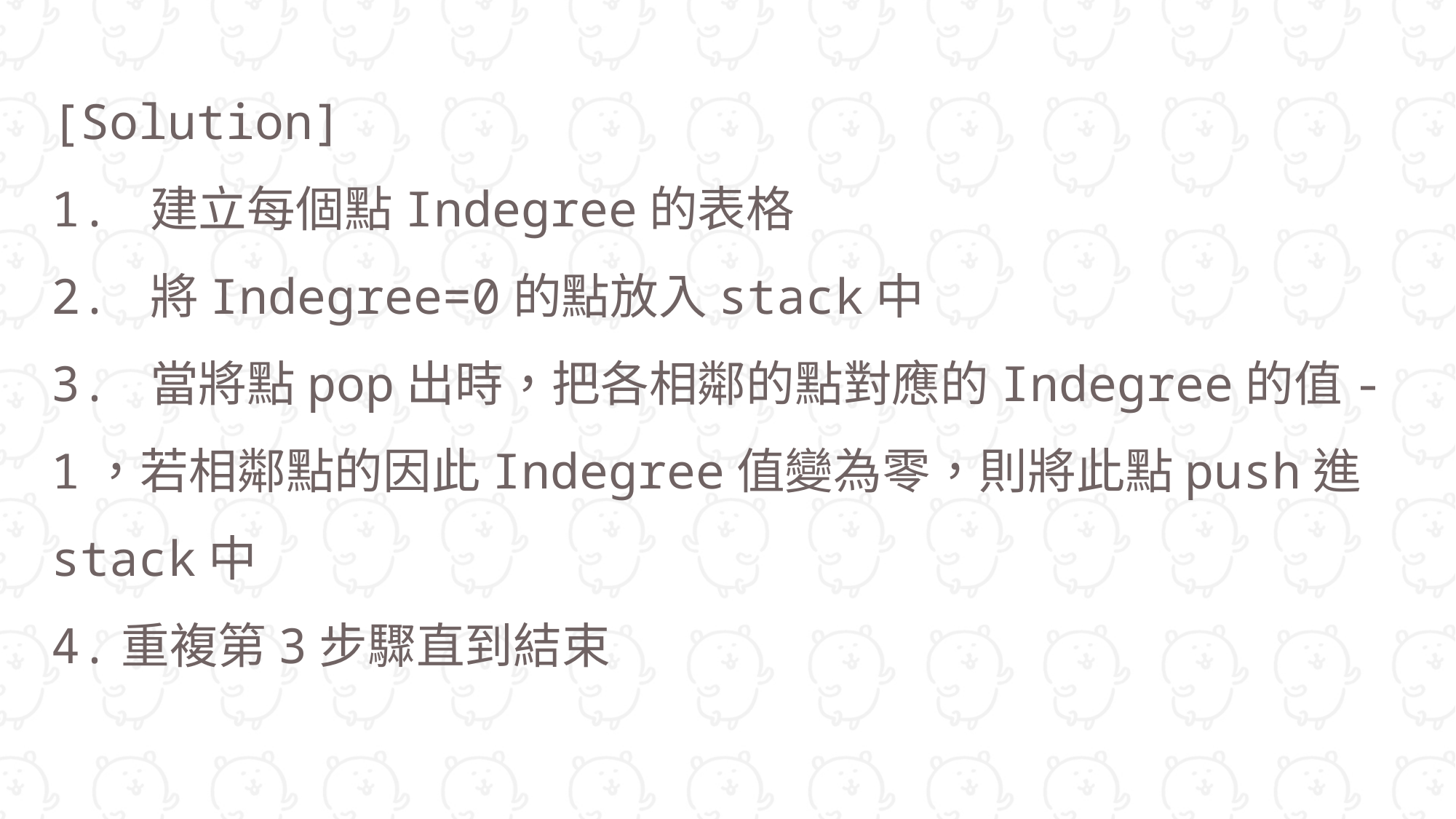

[Solution]
1. 建立每個點Indegree的表格
2. 將Indegree=0的點放入stack中
3. 當將點pop出時，把各相鄰的點對應的Indegree的值-1，若相鄰點的因此Indegree值變為零，則將此點push進stack中
4.重複第3步驟直到結束